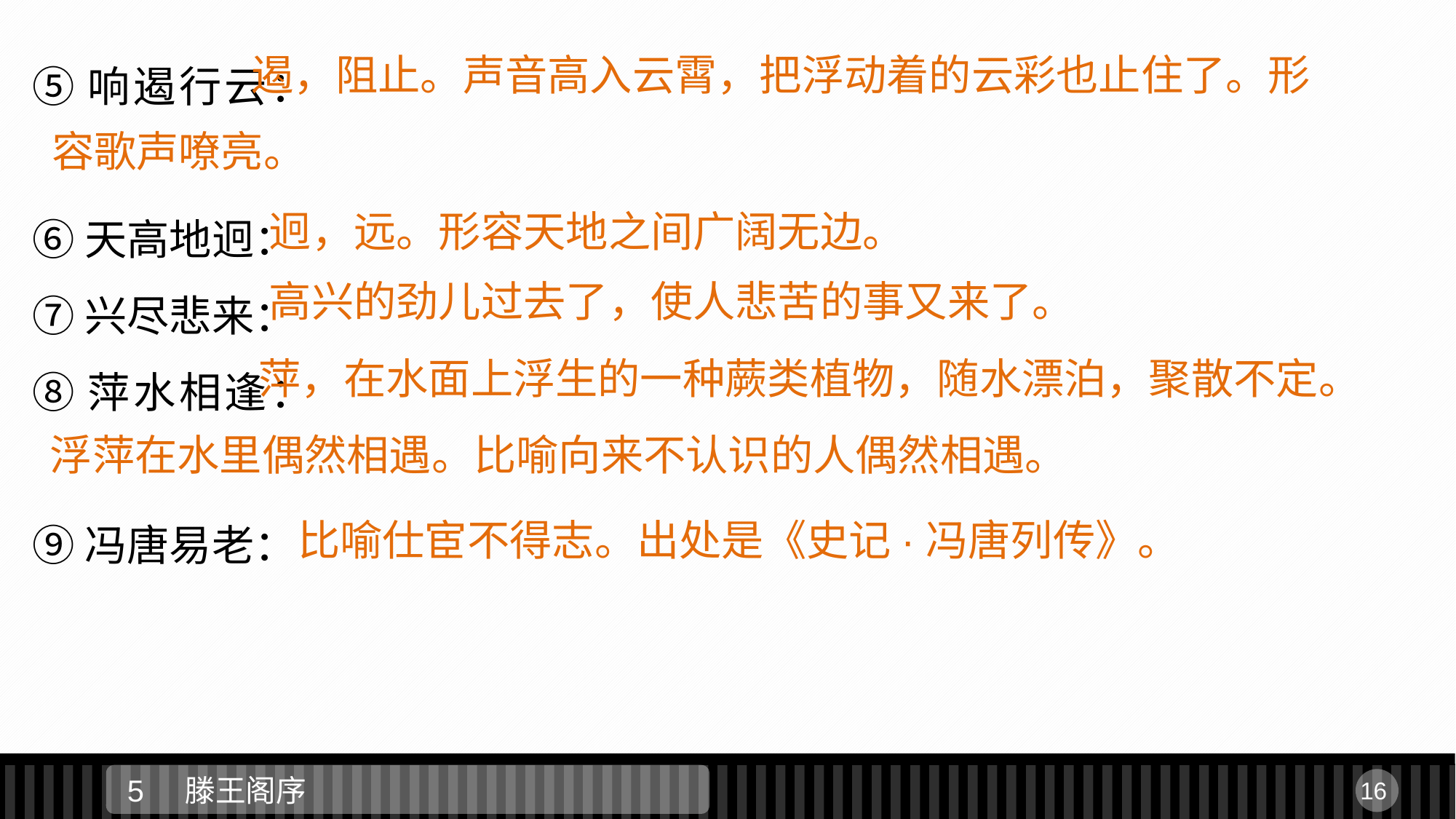

遏，阻止。声音高入云霄，把浮动着的云彩也止住了。形容歌声嘹亮。
⑤响遏行云：
⑥天高地迥：
⑦兴尽悲来：
⑧萍水相逢：
⑨冯唐易老：
                    迥，远。形容天地之间广阔无边。
                    高兴的劲儿过去了，使人悲苦的事又来了。
                     萍，在水面上浮生的一种蕨类植物，随水漂泊，聚散不定。浮萍在水里偶然相遇。比喻向来不认识的人偶然相遇。
比喻仕宦不得志。出处是《史记·冯唐列传》。